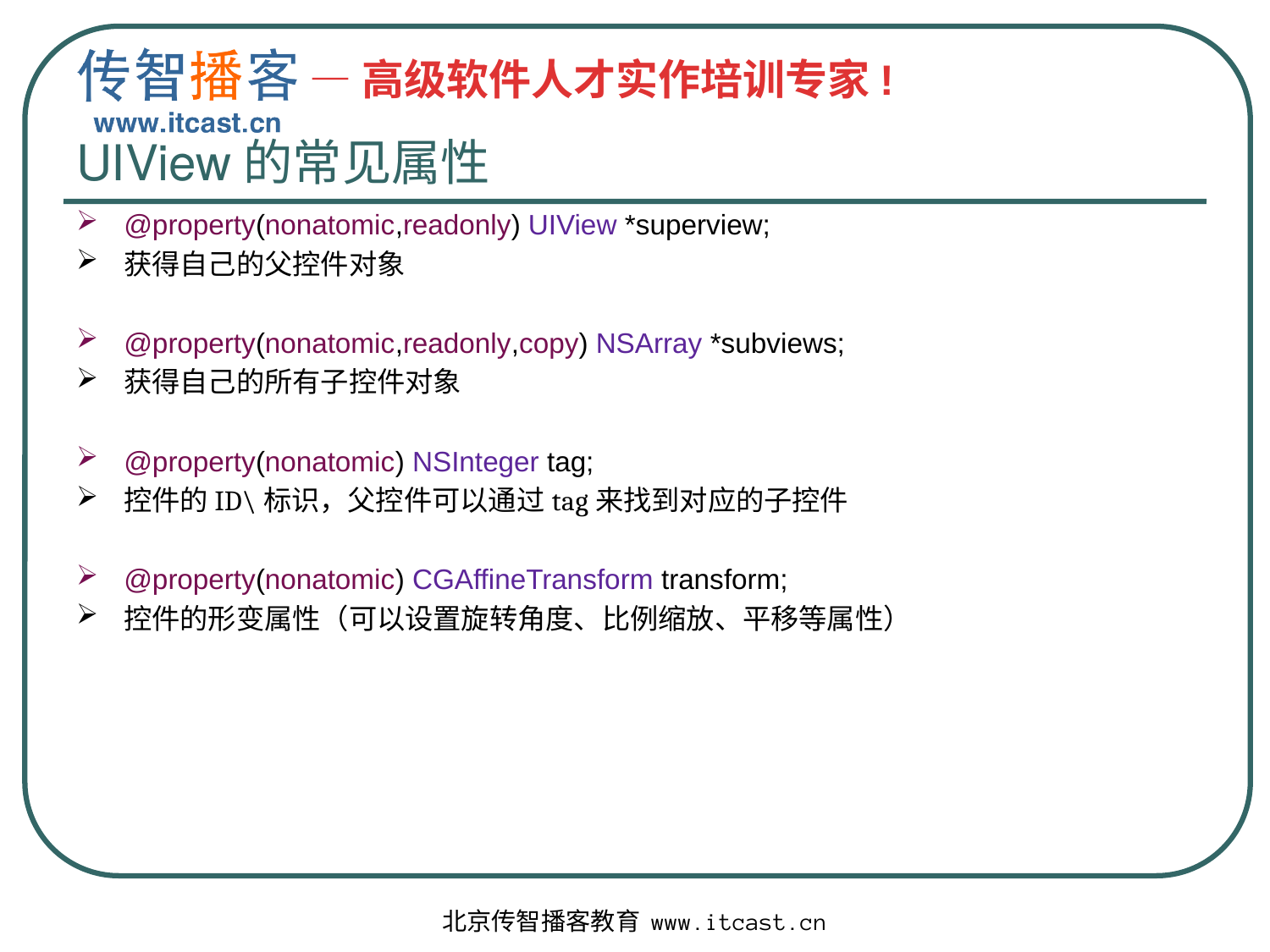

# UIView的常见属性
@property(nonatomic,readonly) UIView *superview;
获得自己的父控件对象

@property(nonatomic,readonly,copy) NSArray *subviews;
获得自己的所有子控件对象

@property(nonatomic) NSInteger tag;
控件的ID\标识，父控件可以通过tag来找到对应的子控件

@property(nonatomic) CGAffineTransform transform;
控件的形变属性（可以设置旋转角度、比例缩放、平移等属性）